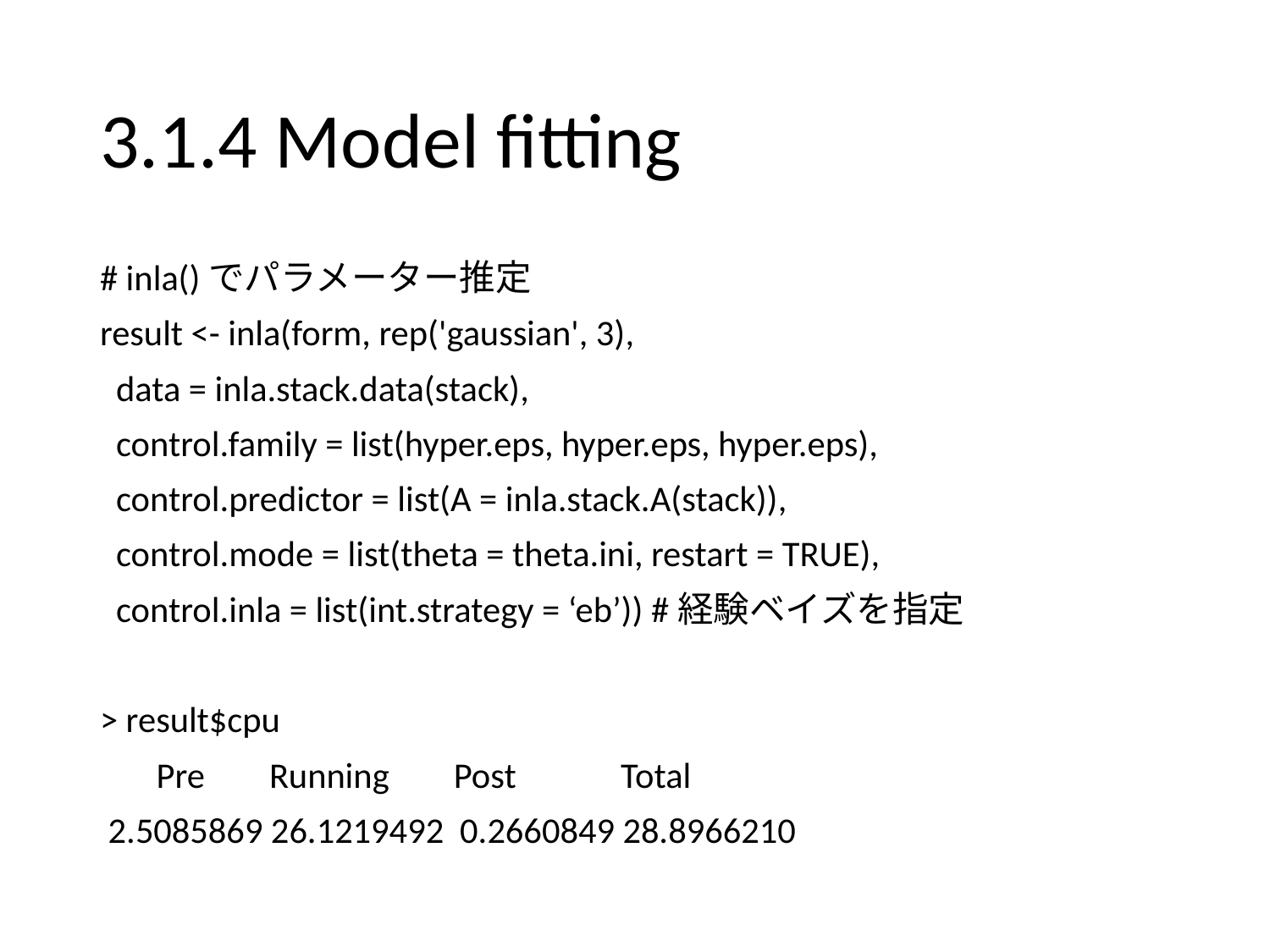

# 3.1.4 Model fitting
# inla()でパラメーター推定
result <- inla(form, rep('gaussian', 3),
  data = inla.stack.data(stack),
  control.family = list(hyper.eps, hyper.eps, hyper.eps),
  control.predictor = list(A = inla.stack.A(stack)),
  control.mode = list(theta = theta.ini, restart = TRUE),
  control.inla = list(int.strategy = ‘eb’)) #経験ベイズを指定

> result$cpu
       Pre        Running        Post             Total
 2.5085869 26.1219492  0.2660849 28.8966210